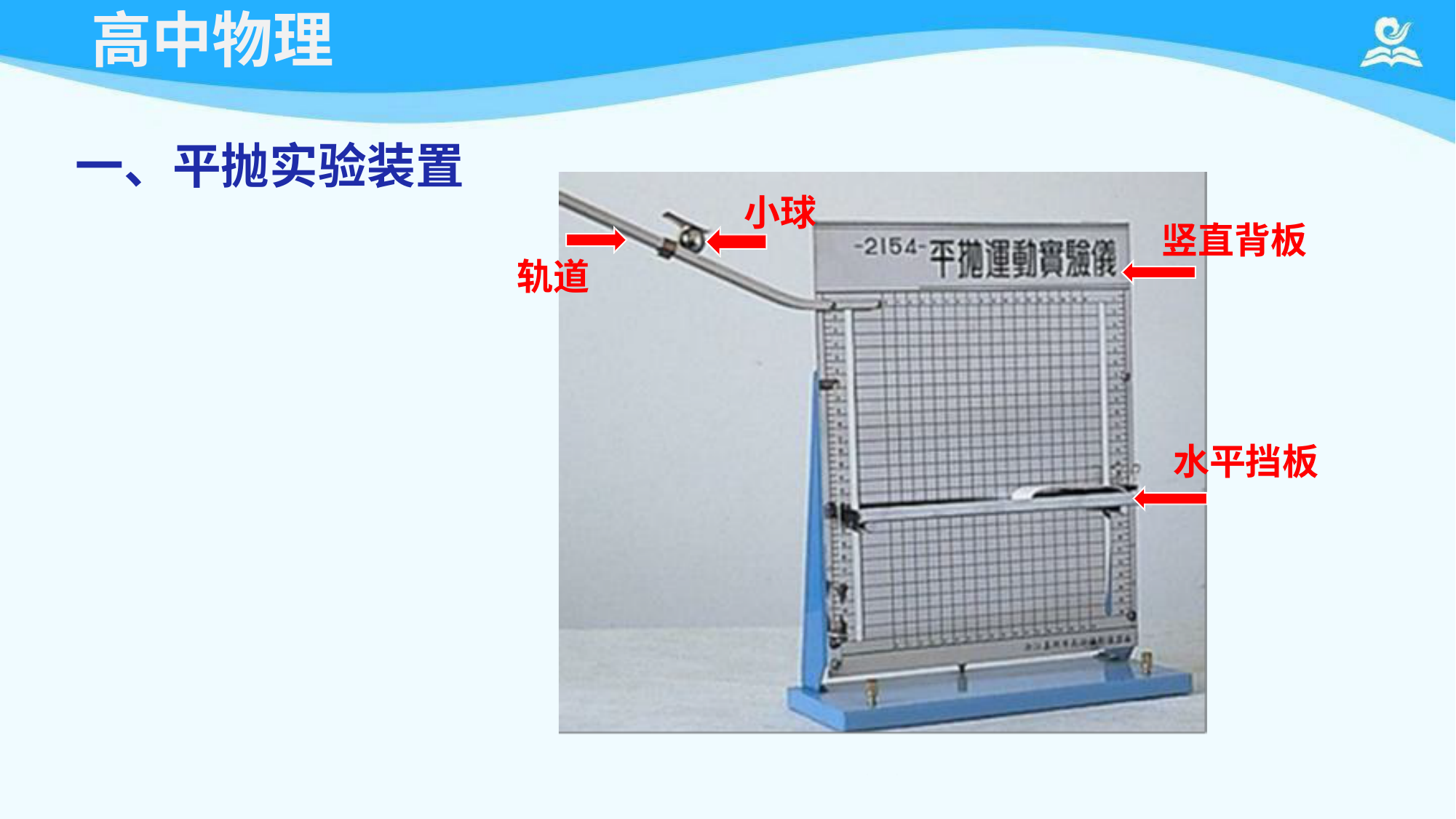

# 高中物理
一、平抛实验装置

小球
竖直背板

轨道

水平挡板